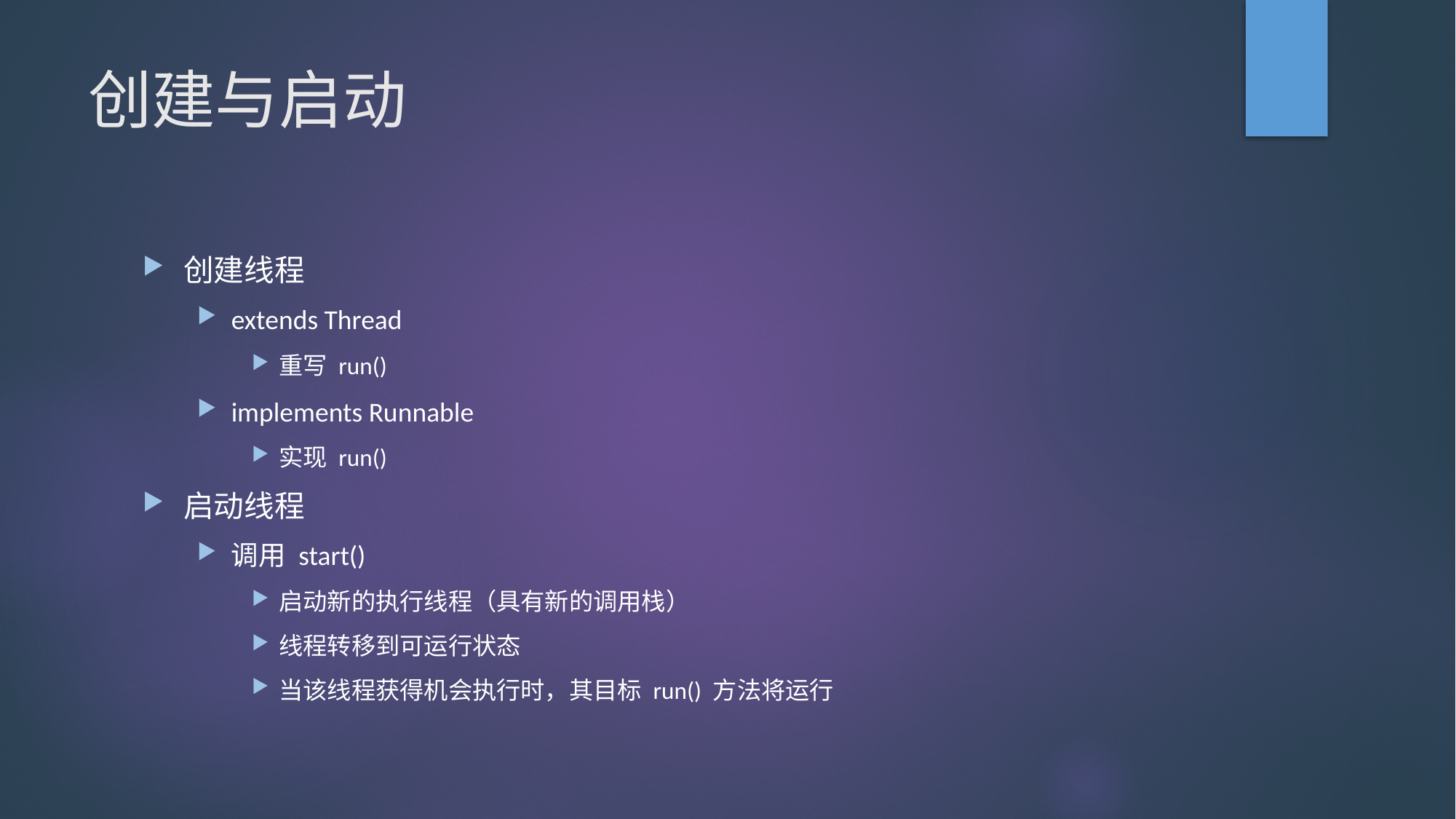

# 创建与启动
创建线程
extends Thread
重写 run()
implements Runnable
实现 run()
启动线程
调用 start()
启动新的执行线程（具有新的调用栈）
线程转移到可运行状态
当该线程获得机会执行时，其目标 run() 方法将运行